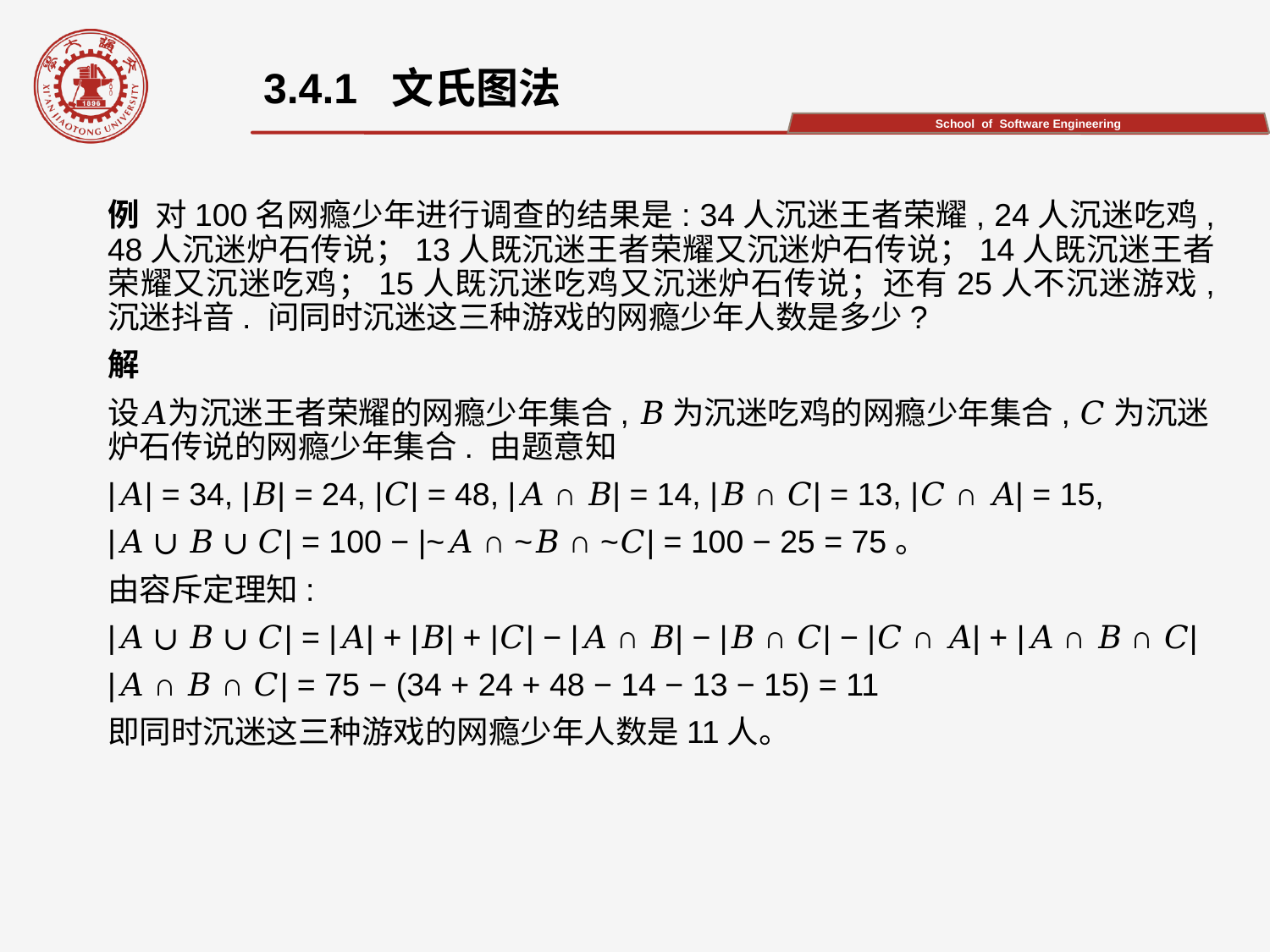

3.4.1  文氏图法
例  对100名网瘾少年进行调查的结果是: 34人沉迷王者荣耀, 24人沉迷吃鸡, 48人沉迷炉石传说；13人既沉迷王者荣耀又沉迷炉石传说；14人既沉迷王者荣耀又沉迷吃鸡；15人既沉迷吃鸡又沉迷炉石传说；还有25人不沉迷游戏, 沉迷抖音. 问同时沉迷这三种游戏的网瘾少年人数是多少?
解
设𝐴为沉迷王者荣耀的网瘾少年集合, 𝐵为沉迷吃鸡的网瘾少年集合, 𝐶为沉迷炉石传说的网瘾少年集合. 由题意知
|𝐴| = 34, |𝐵| = 24, |𝐶| = 48, |𝐴 ∩ 𝐵| = 14, |𝐵 ∩ 𝐶| = 13, |𝐶 ∩ 𝐴| = 15,
|𝐴 ∪ 𝐵 ∪ 𝐶| = 100 − |~𝐴 ∩ ~𝐵 ∩ ~𝐶| = 100 − 25 = 75。
由容斥定理知:
|𝐴 ∪ 𝐵 ∪ 𝐶| = |𝐴| + |𝐵| + |𝐶| − |𝐴 ∩ 𝐵| − |𝐵 ∩ 𝐶| − |𝐶 ∩ 𝐴| + |𝐴 ∩ 𝐵 ∩ 𝐶|
|𝐴 ∩ 𝐵 ∩ 𝐶| = 75 − (34 + 24 + 48 − 14 − 13 − 15) = 11
即同时沉迷这三种游戏的网瘾少年人数是11人。